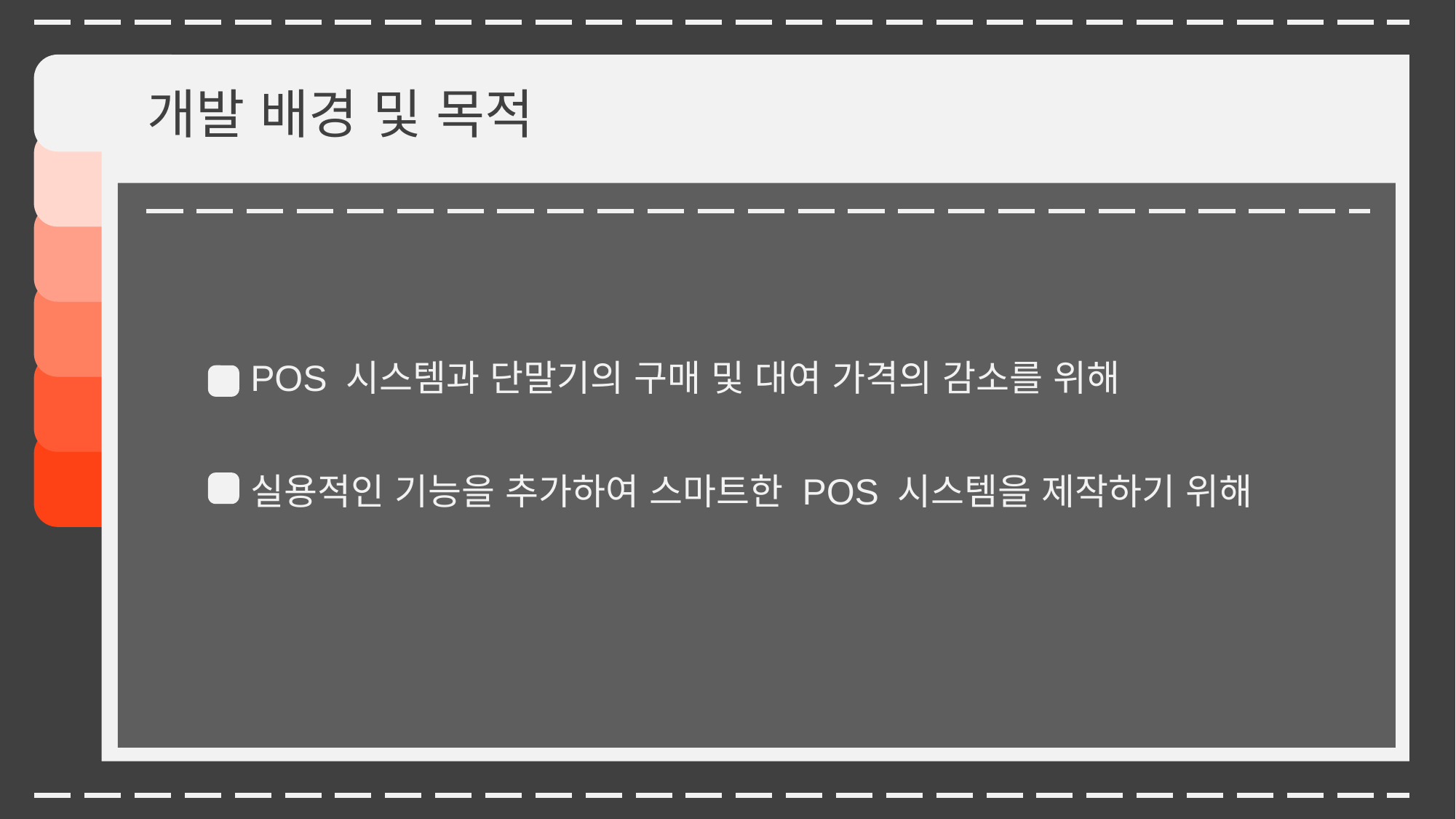

개발 배경 및 목적

POS 시스템과 단말기의 구매 및 대여 가격의 감소를 위해

실용적인 기능을 추가하여 스마트한 POS 시스템을 제작하기 위해